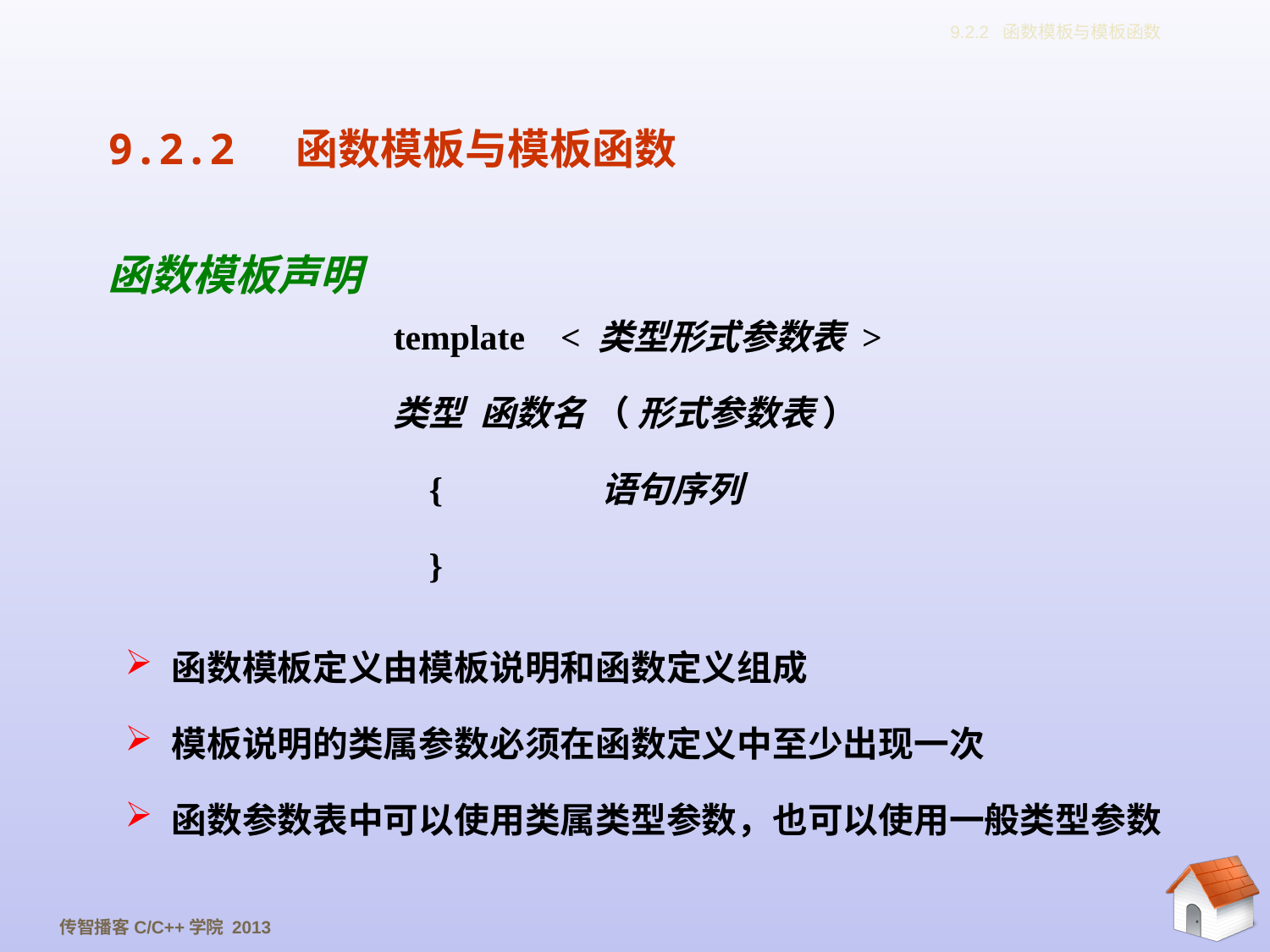

# 9.2.2  函数模板与模板函数
9.2.2  函数模板与模板函数
函数模板声明
template    < 类型形式参数表 >
类型  函数名 （ 形式参数表 ）
    {  	 语句序列
    }
 函数模板定义由模板说明和函数定义组成
 模板说明的类属参数必须在函数定义中至少出现一次
 函数参数表中可以使用类属类型参数，也可以使用一般类型参数